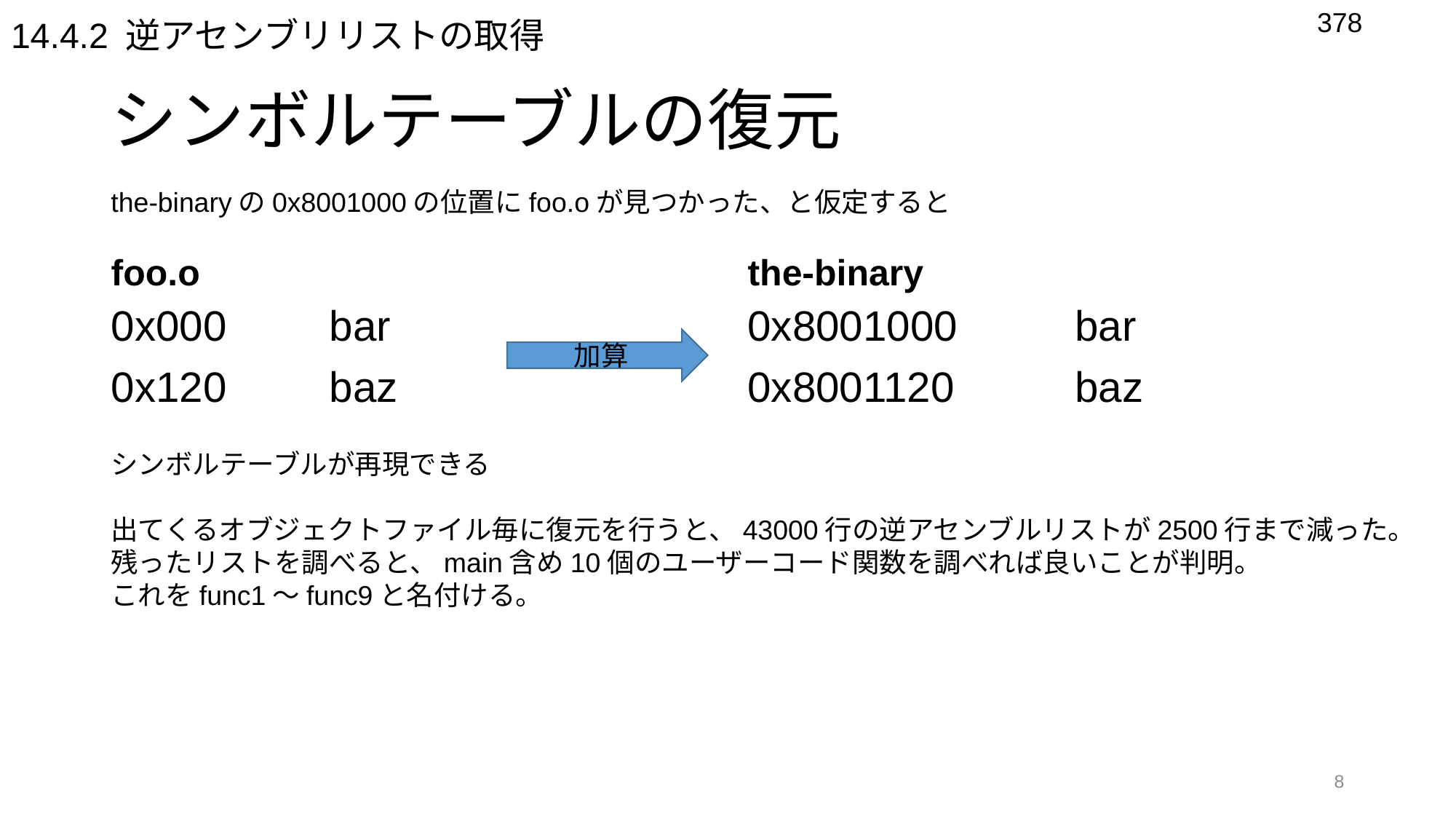

14.4.2 逆アセンブリリストの取得
378
# シンボルテーブルの復元
the-binaryの0x8001000の位置にfoo.oが見つかった、と仮定すると

シンボルテーブルが再現できる

出てくるオブジェクトファイル毎に復元を行うと、43000行の逆アセンブルリストが2500行まで減った。
残ったリストを調べると、main含め10個のユーザーコード関数を調べれば良いことが判明。
これをfunc1～func9と名付ける。

foo.o
the-binary
0x000	bar
0x120	baz
0x8001000		bar
0x8001120		baz
加算
8